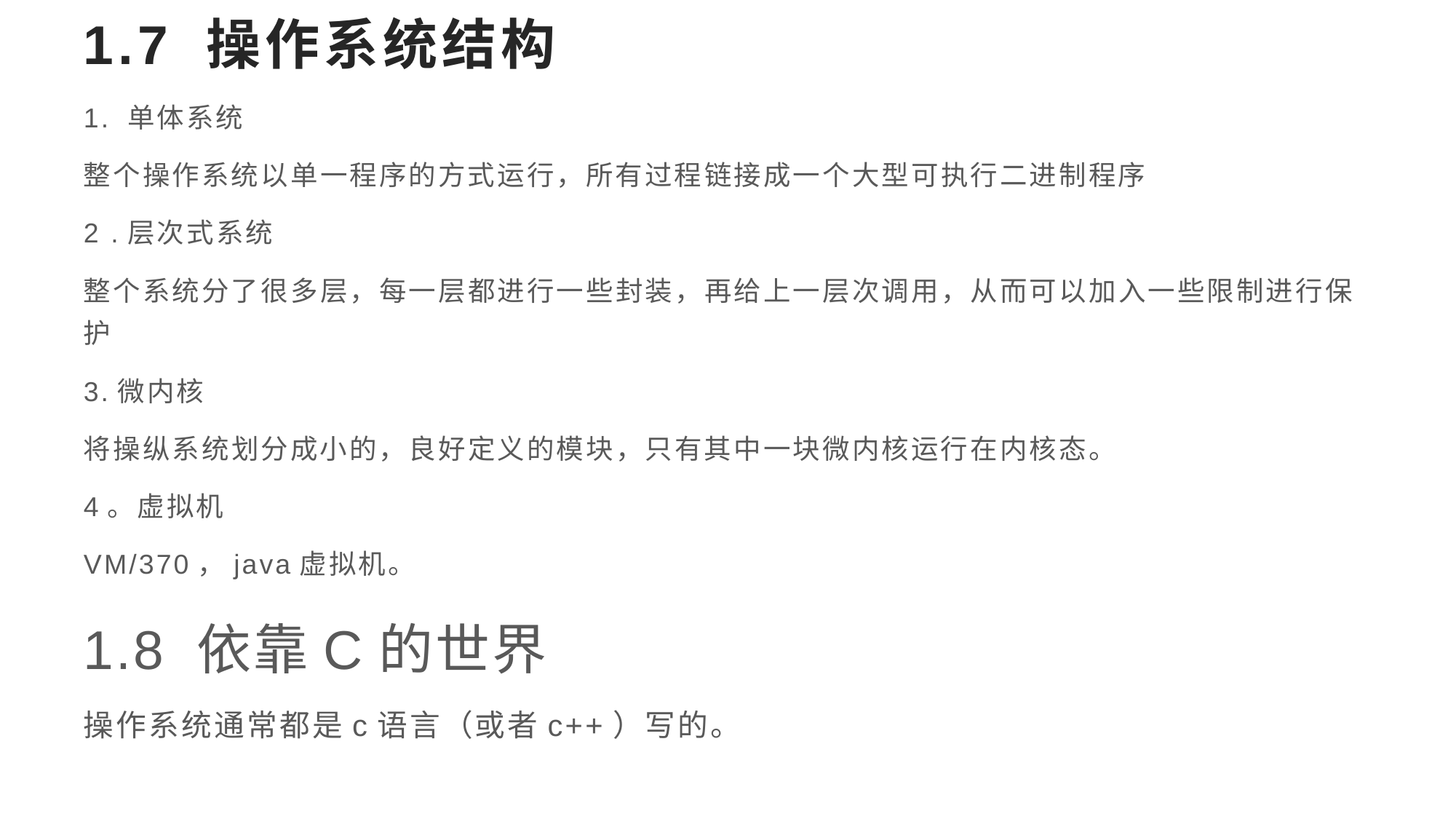

# 1.7 操作系统结构
1. 单体系统
整个操作系统以单一程序的方式运行，所有过程链接成一个大型可执行二进制程序
2 .层次式系统
整个系统分了很多层，每一层都进行一些封装，再给上一层次调用，从而可以加入一些限制进行保护
3.微内核
将操纵系统划分成小的，良好定义的模块，只有其中一块微内核运行在内核态。
4。虚拟机
VM/370，java虚拟机。
1.8 依靠C的世界
操作系统通常都是c语言（或者c++）写的。